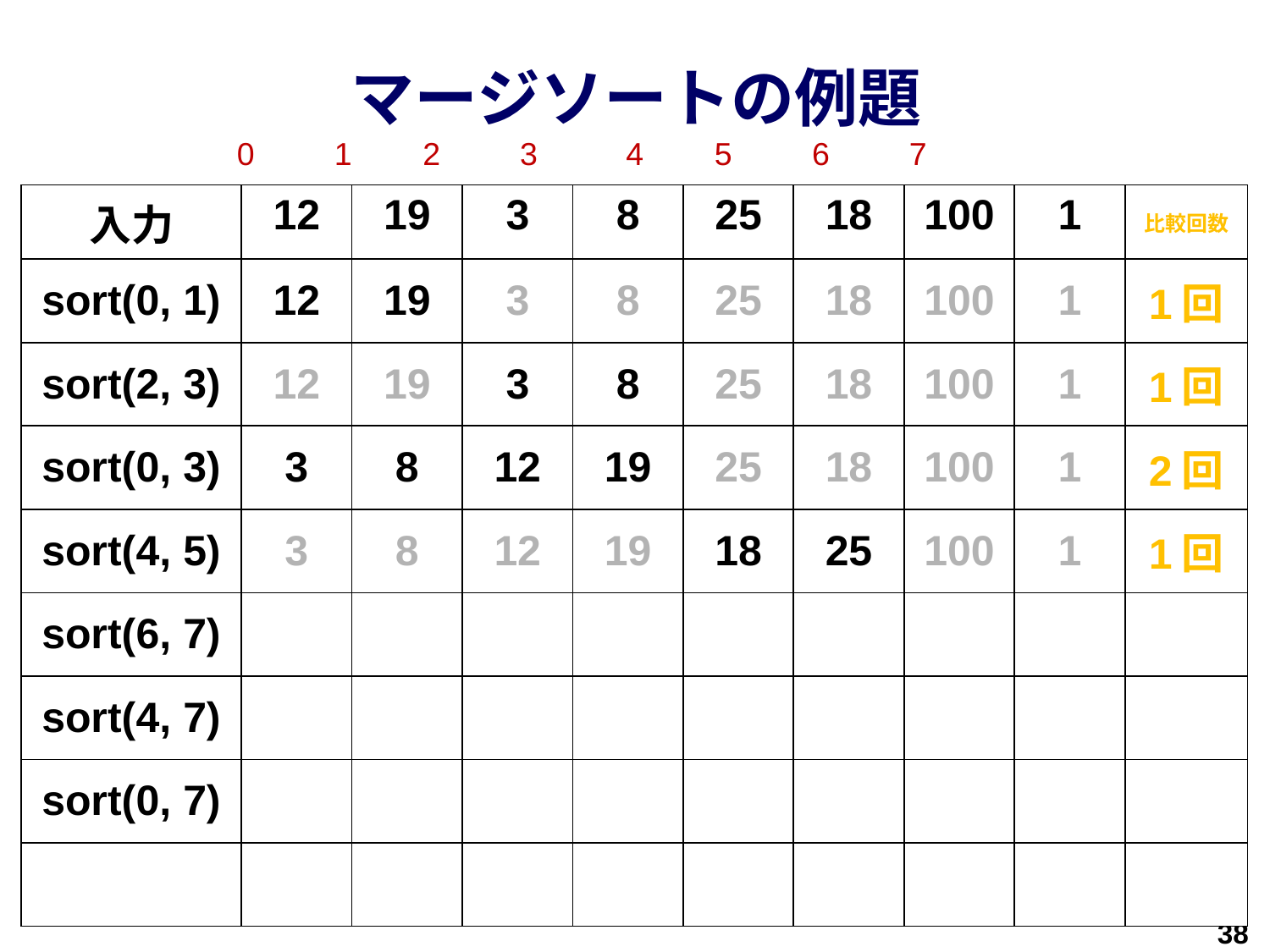

# マージソートの例題
　　　0         1        2         3          4        5         6         7
| 入力 | 12 | 19 | 3 | 8 | 25 | 18 | 100 | 1 | 比較回数 |
| --- | --- | --- | --- | --- | --- | --- | --- | --- | --- |
| sort(0, 1) | 12 | 19 | 3 | 8 | 25 | 18 | 100 | 1 | 1回 |
| sort(2, 3) | 12 | 19 | 3 | 8 | 25 | 18 | 100 | 1 | 1回 |
| sort(0, 3) | 3 | 8 | 12 | 19 | 25 | 18 | 100 | 1 | 2回 |
| sort(4, 5) | 3 | 8 | 12 | 19 | 18 | 25 | 100 | 1 | 1回 |
| sort(6, 7) |  |  |  |  |  |  |  |  |  |
| sort(4, 7) |  |  |  |  |  |  |  |  |  |
| sort(0, 7) |  |  |  |  |  |  |  |  |  |
|  |  |  |  |  |  |  |  |  |  |

38